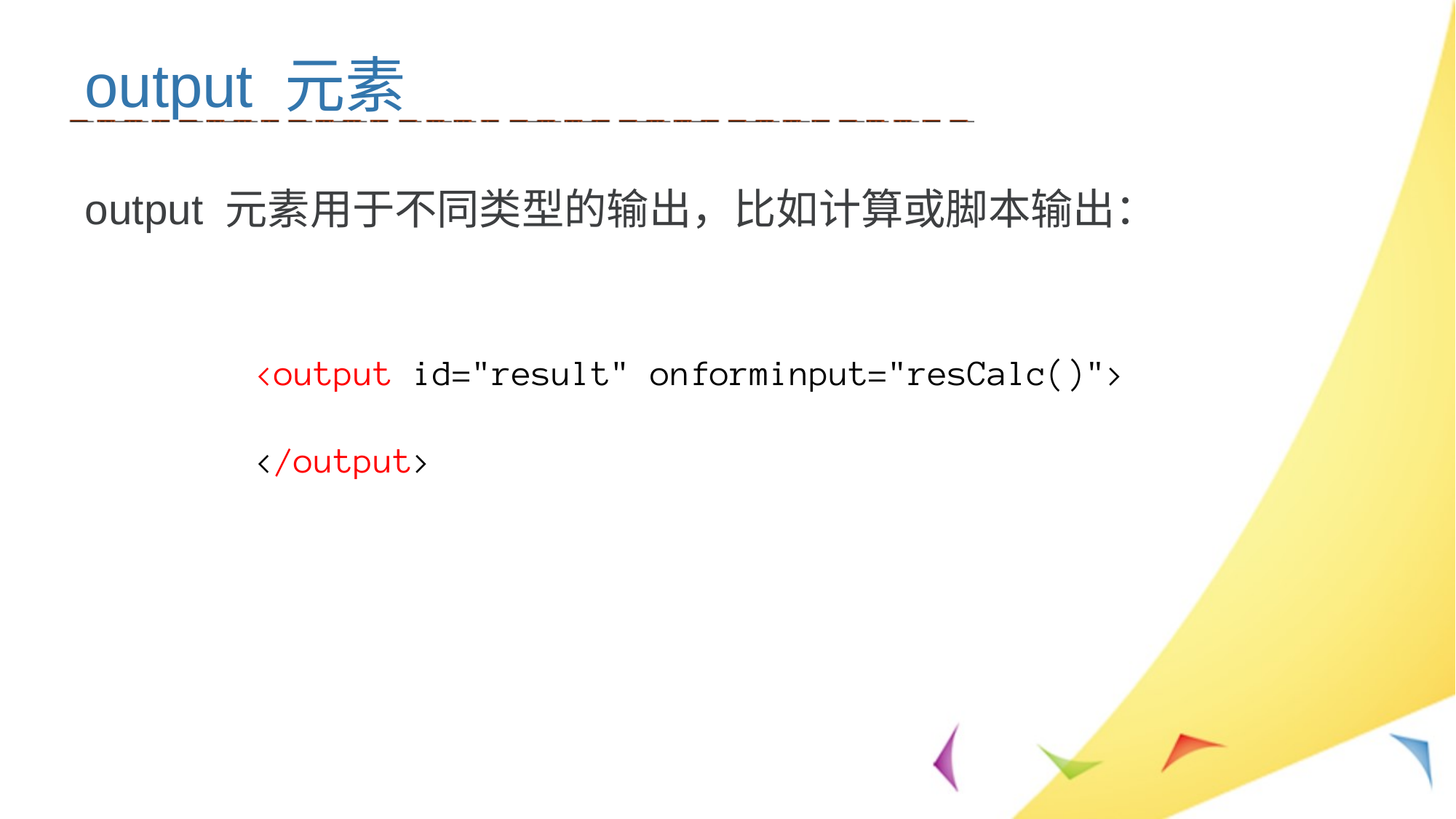

output 元素
output 元素用于不同类型的输出，比如计算或脚本输出：
<output id="result" onforminput="resCalc()">
</output>